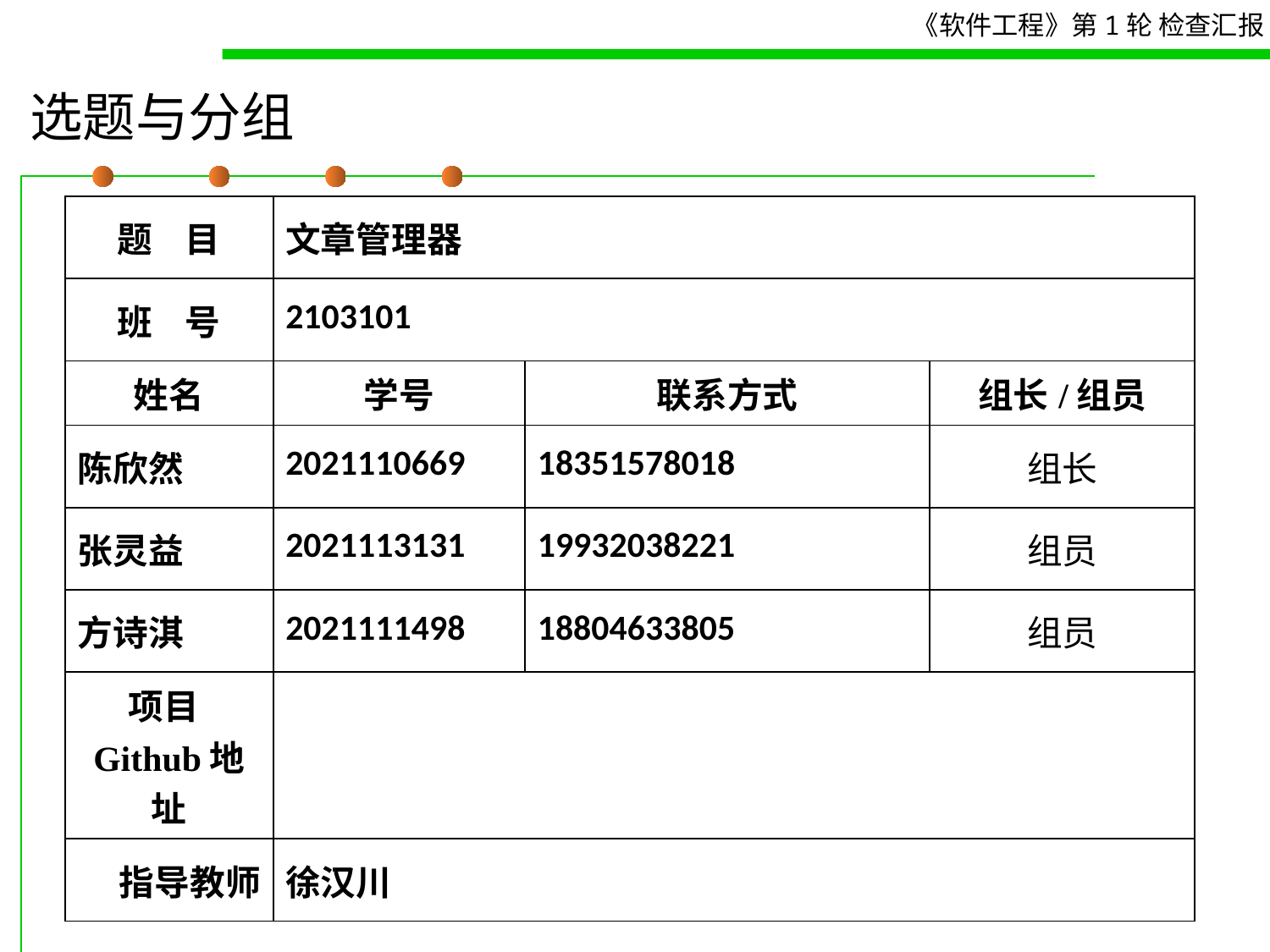

# 选题与分组
| 题 目 | 文章管理器 |  |  |
| --- | --- | --- | --- |
| 班 号 | 2103101 |  |  |
| 姓名 | 学号 | 联系方式 | 组长/组员 |
| 陈欣然 | 2021110669 | 18351578018 | 组长 |
| 张灵益 | 2021113131 | 19932038221 | 组员 |
| 方诗淇 | 2021111498 | 18804633805 | 组员 |
| 项目Github地址 |  |  |  |
| 指导教师 | 徐汉川 |  |  |